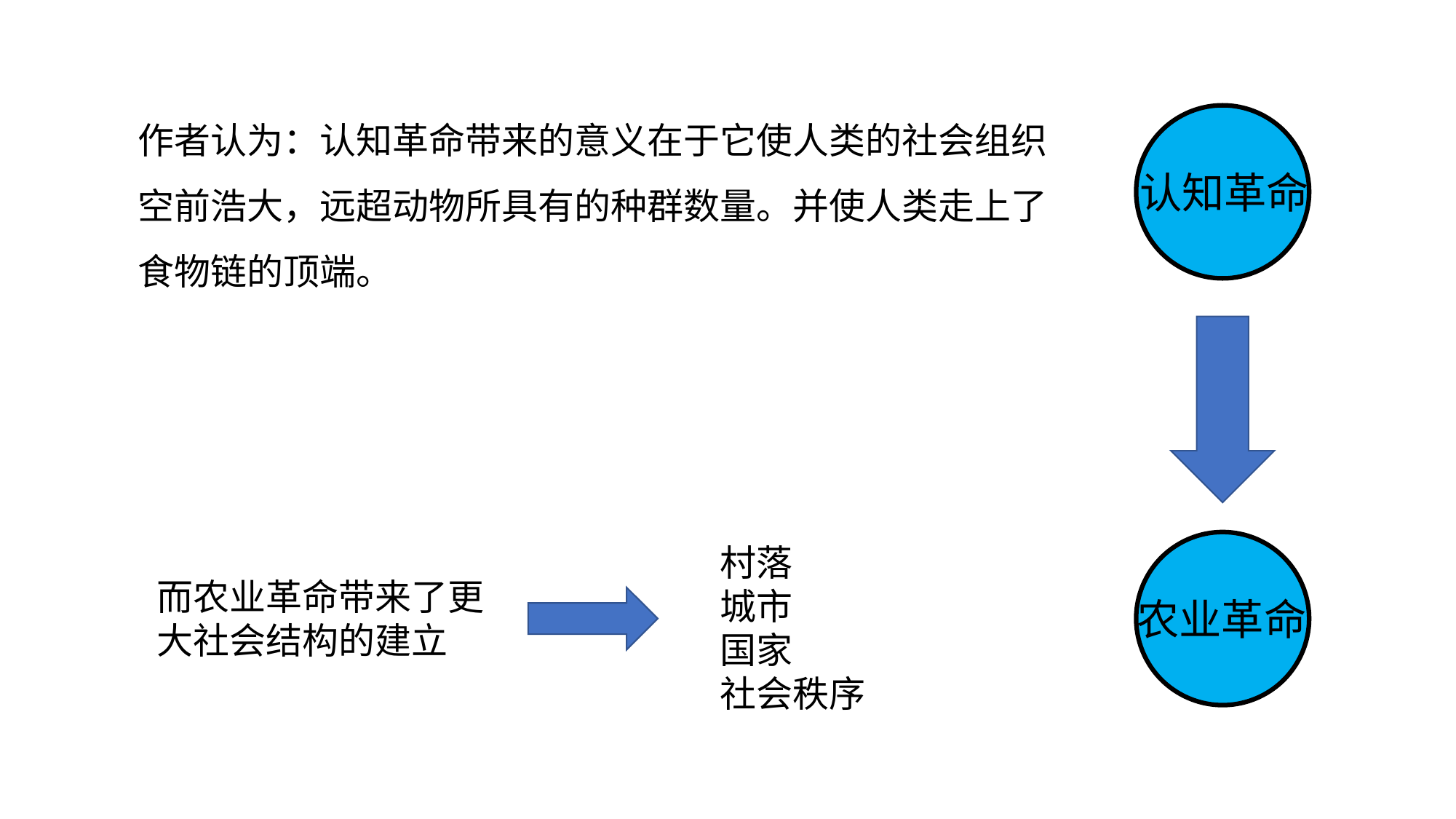

作者认为：认知革命带来的意义在于它使人类的社会组织
空前浩大，远超动物所具有的种群数量。并使人类走上了食物链的顶端。
UI热，
认知革命

村落
城市
国家
社会秩序

而农业革命带来了更大社会结构的建立

农业革命